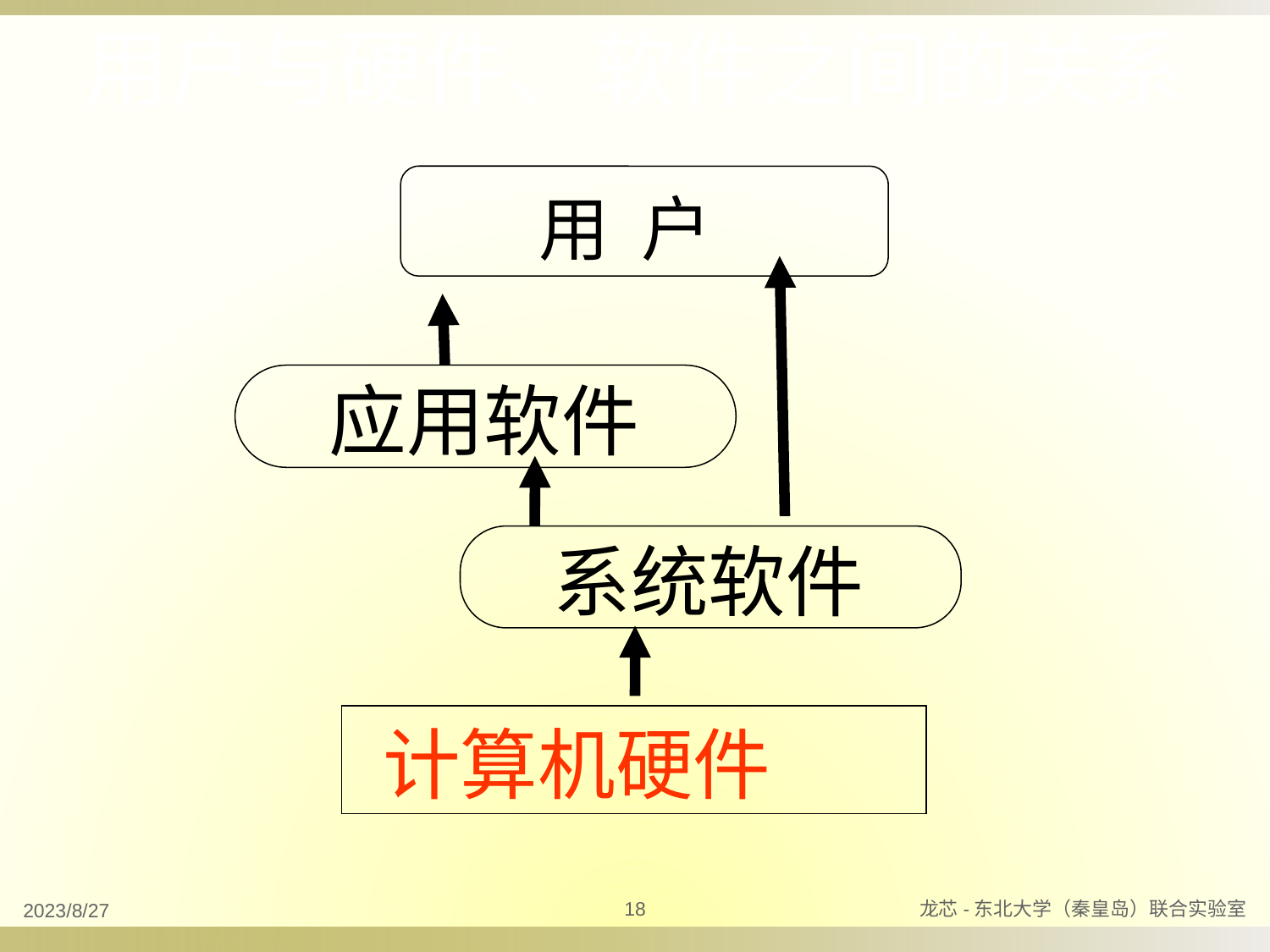

用户与硬件、软件之间的关系
用  户

  应用软件

  系统软件

计算机硬件
2023/8/27
18
龙芯-东北大学（秦皇岛）联合实验室